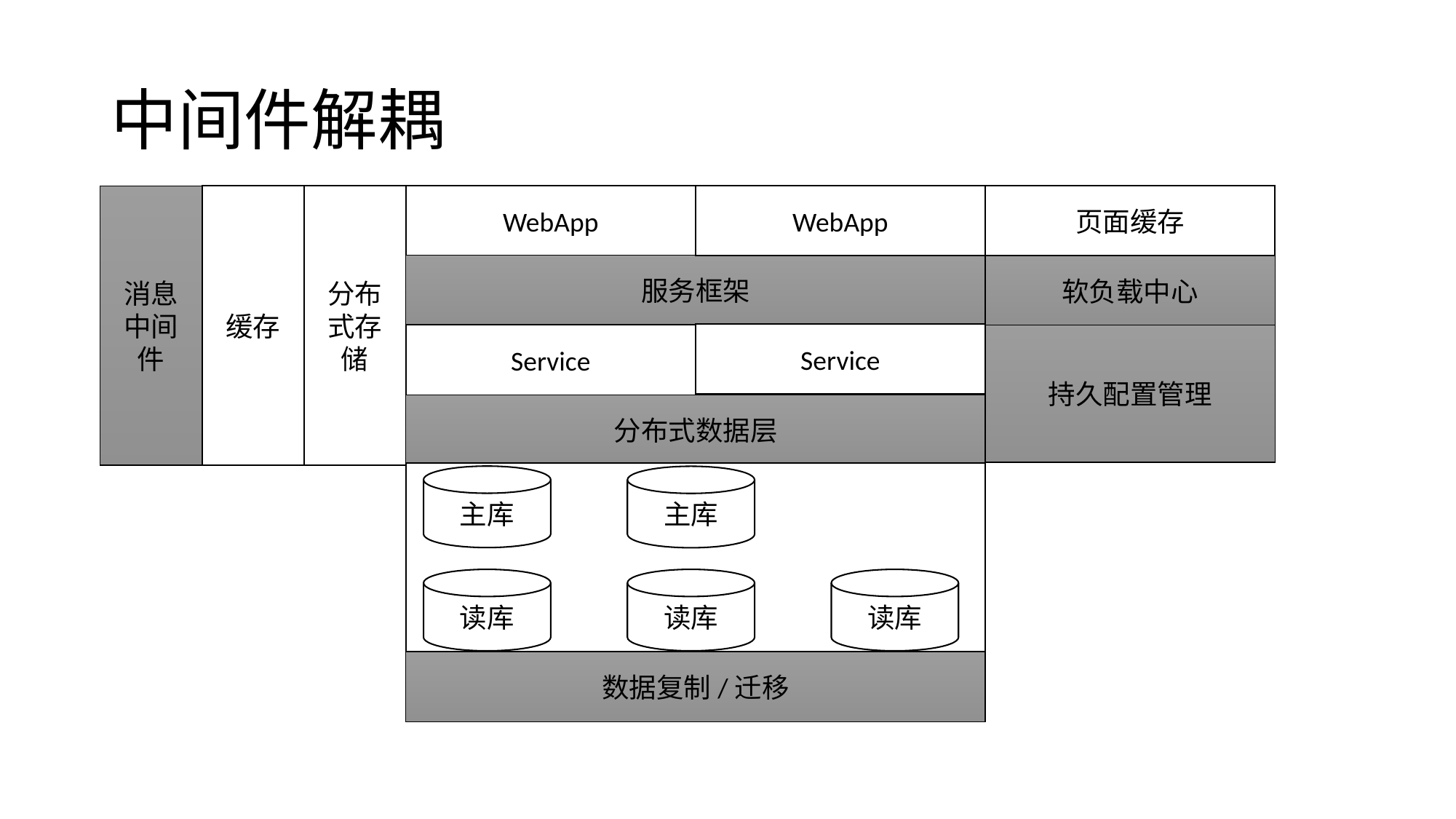

# 中间件解耦
缓存
分布式存储
WebApp
WebApp
页面缓存
消息中间件
服务框架
软负载中心
Service
持久配置管理
Service
分布式数据层

主库
主库
读库
读库
读库
数据复制/迁移